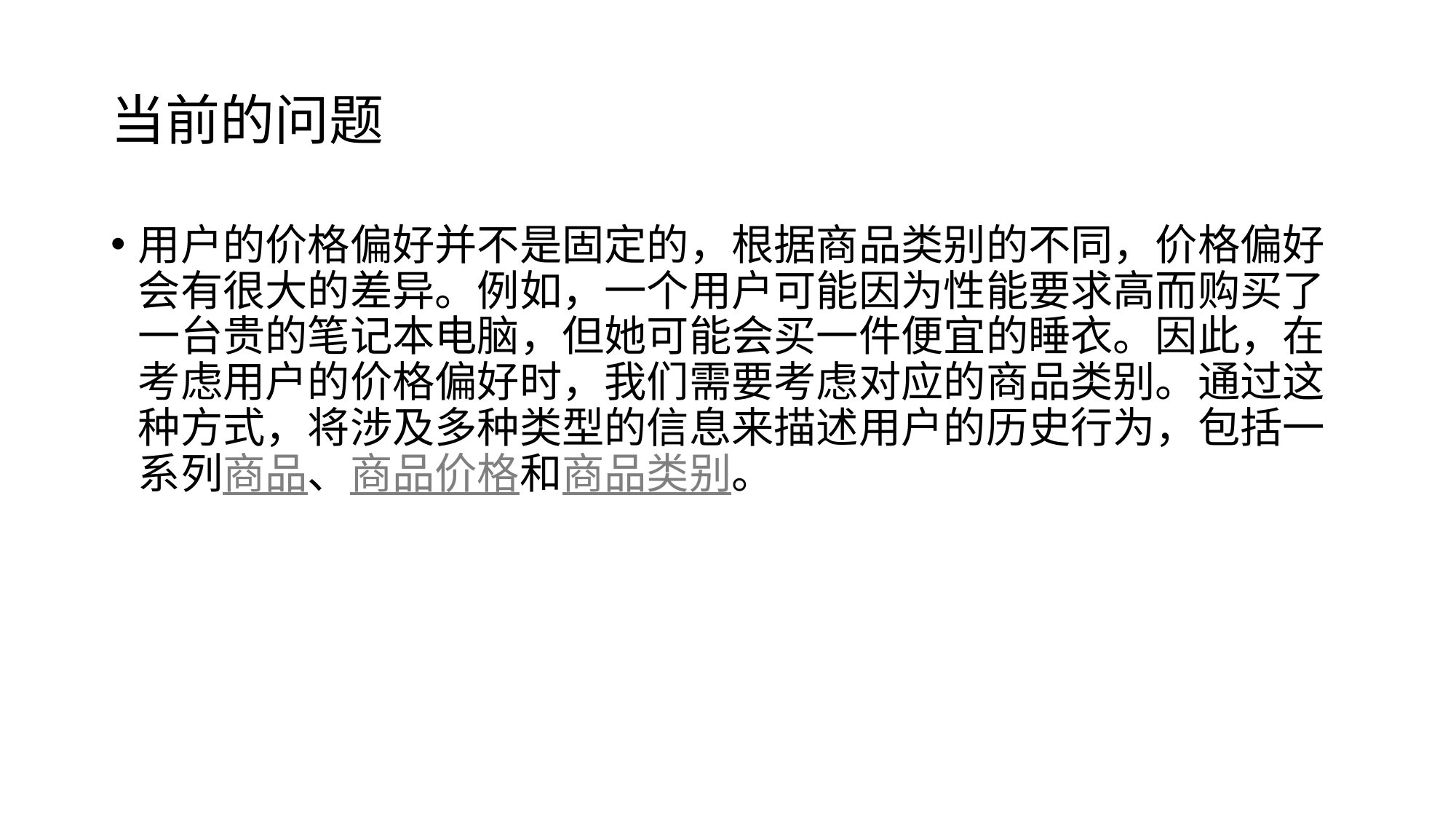

# 当前的问题
用户的价格偏好并不是固定的，根据商品类别的不同，价格偏好会有很大的差异。例如，一个用户可能因为性能要求高而购买了一台贵的笔记本电脑，但她可能会买一件便宜的睡衣。因此，在考虑用户的价格偏好时，我们需要考虑对应的商品类别。通过这种方式，将涉及多种类型的信息来描述用户的历史行为，包括一系列商品、商品价格和商品类别。